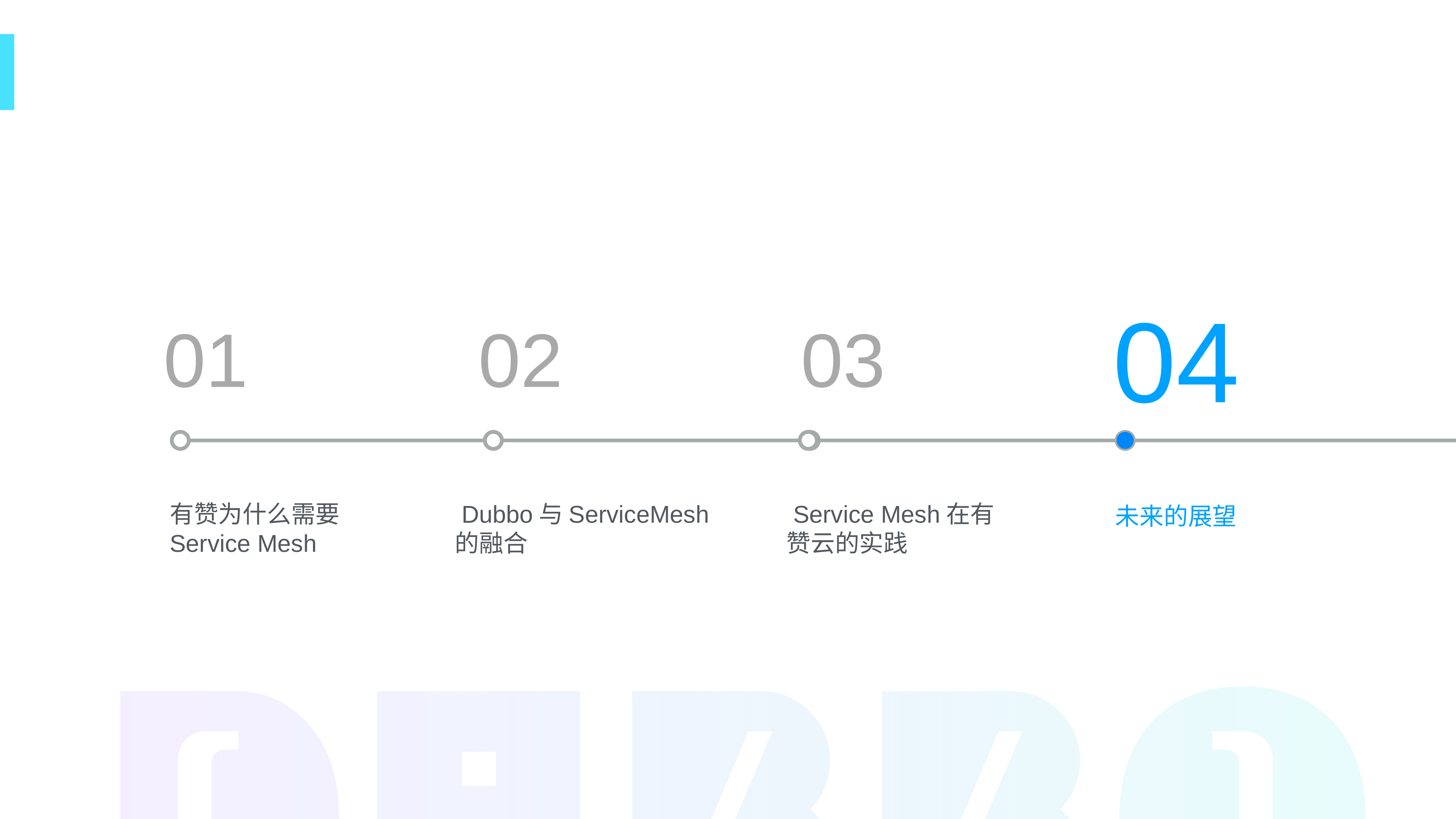

04
01
02
03

有赞为什么需要Service Mesh
 Dubbo与ServiceMesh的融合
 Service Mesh在有赞云的实践
 未来的展望